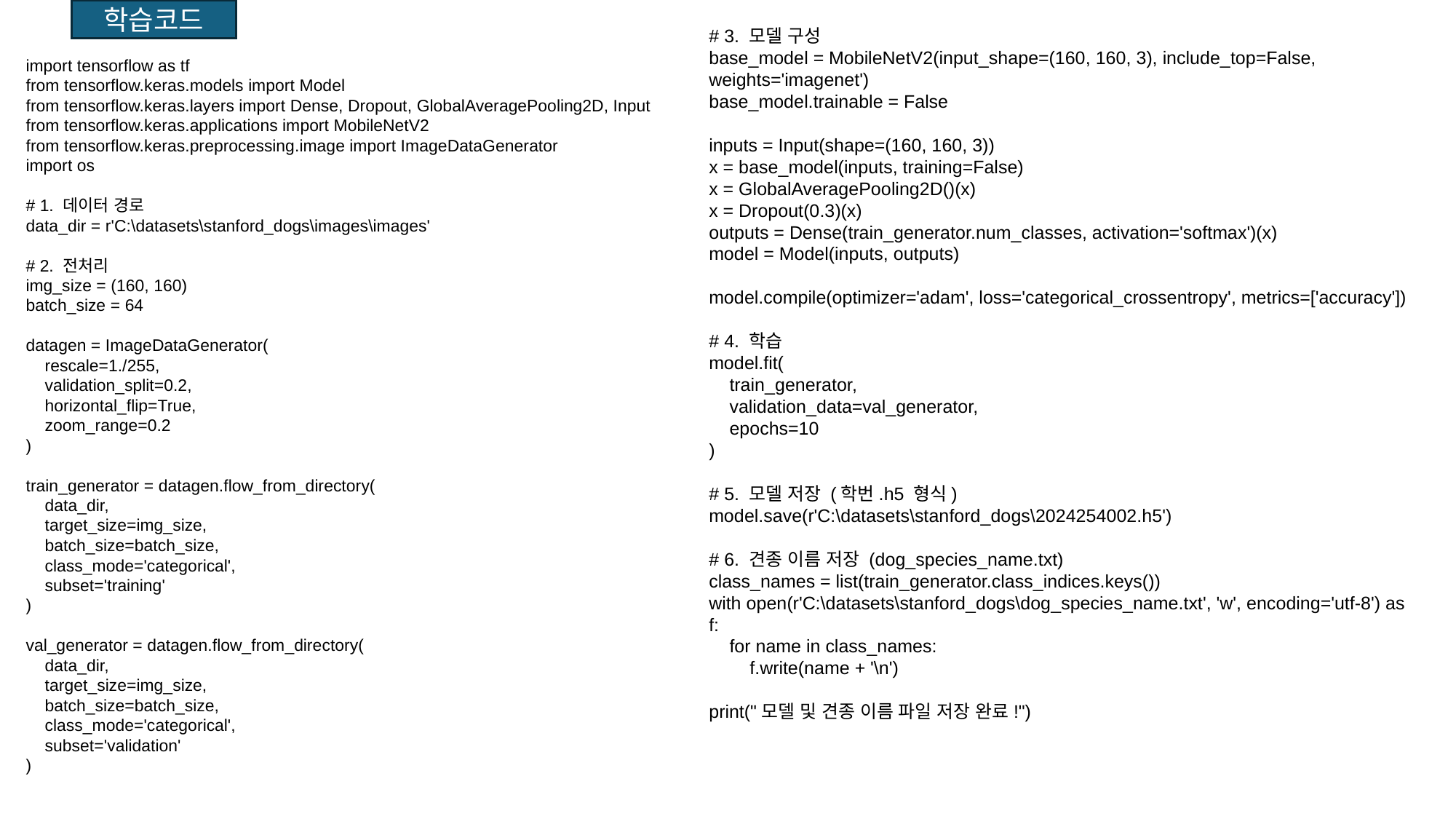

학습코드
# 3. 모델 구성
base_model = MobileNetV2(input_shape=(160, 160, 3), include_top=False, weights='imagenet')
base_model.trainable = False

inputs = Input(shape=(160, 160, 3))
x = base_model(inputs, training=False)
x = GlobalAveragePooling2D()(x)
x = Dropout(0.3)(x)
outputs = Dense(train_generator.num_classes, activation='softmax')(x)
model = Model(inputs, outputs)

model.compile(optimizer='adam', loss='categorical_crossentropy', metrics=['accuracy'])

# 4. 학습
model.fit(
    train_generator,
    validation_data=val_generator,
    epochs=10
)

# 5. 모델 저장 (학번.h5 형식)
model.save(r'C:\datasets\stanford_dogs\2024254002.h5')

# 6. 견종 이름 저장 (dog_species_name.txt)
class_names = list(train_generator.class_indices.keys())
with open(r'C:\datasets\stanford_dogs\dog_species_name.txt', 'w', encoding='utf-8') as f:
    for name in class_names:
        f.write(name + '\n')

print("모델 및 견종 이름 파일 저장 완료!")
import tensorflow as tf
from tensorflow.keras.models import Model
from tensorflow.keras.layers import Dense, Dropout, GlobalAveragePooling2D, Input
from tensorflow.keras.applications import MobileNetV2
from tensorflow.keras.preprocessing.image import ImageDataGenerator
import os

# 1. 데이터 경로
data_dir = r'C:\datasets\stanford_dogs\images\images'

# 2. 전처리
img_size = (160, 160)
batch_size = 64

datagen = ImageDataGenerator(
    rescale=1./255,
    validation_split=0.2,
    horizontal_flip=True,
    zoom_range=0.2
)

train_generator = datagen.flow_from_directory(
    data_dir,
    target_size=img_size,
    batch_size=batch_size,
    class_mode='categorical',
    subset='training'
)

val_generator = datagen.flow_from_directory(
    data_dir,
    target_size=img_size,
    batch_size=batch_size,
    class_mode='categorical',
    subset='validation'
)